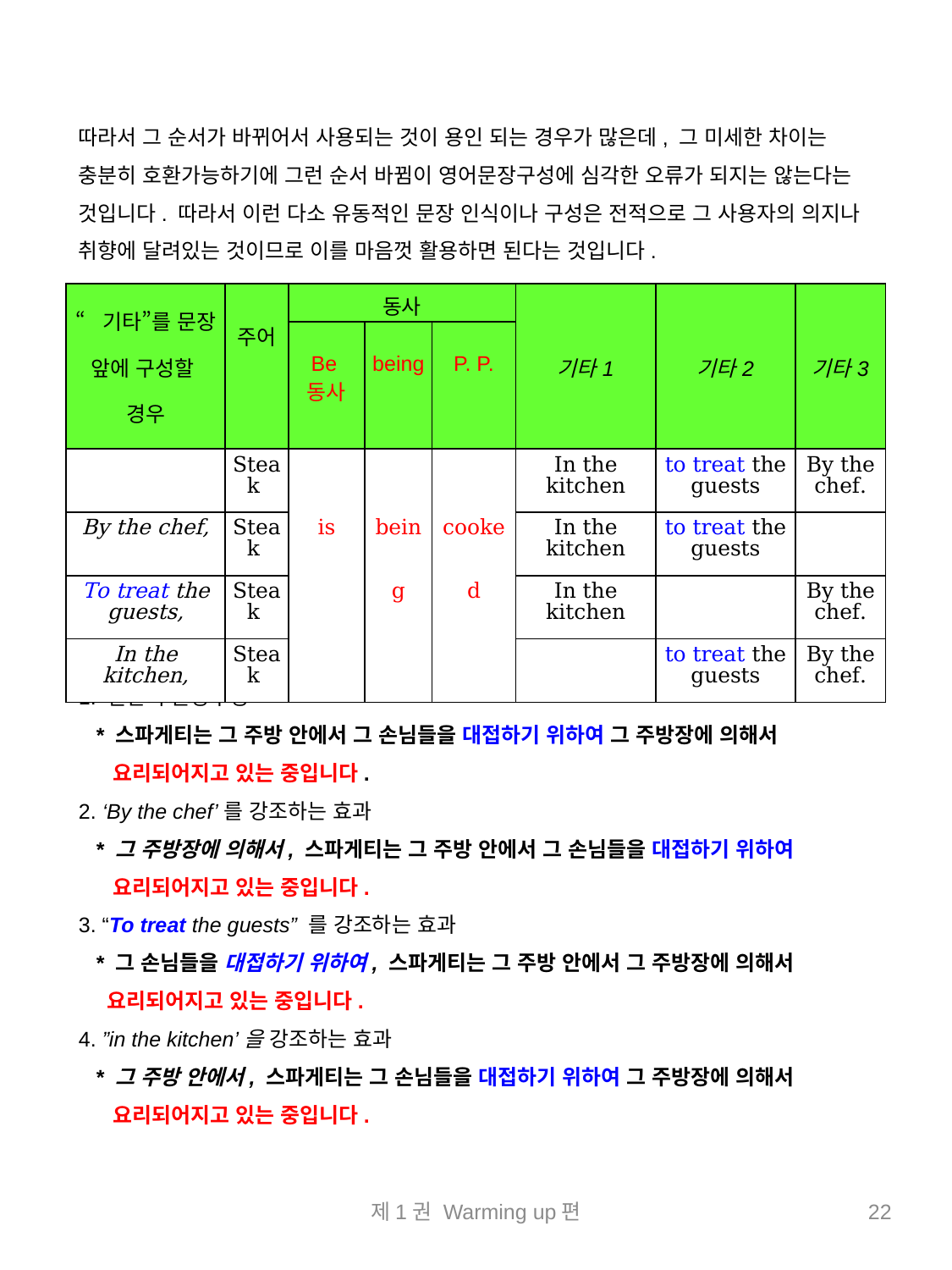

따라서 그 순서가 바뀌어서 사용되는 것이 용인 되는 경우가 많은데, 그 미세한 차이는 충분히 호환가능하기에 그런 순서 바뀜이 영어문장구성에 심각한 오류가 되지는 않는다는 것입니다. 따라서 이런 다소 유동적인 문장 인식이나 구성은 전적으로 그 사용자의 의지나 취향에 달려있는 것이므로 이를 마음껏 활용하면 된다는 것입니다.
| “기타”를 문장 앞에 구성할 경우 | 주어 | 동사 |  |  | 기타1 | 기타2 | 기타3 |
| --- | --- | --- | --- | --- | --- | --- | --- |
|  |  | Be동사 | being | P. P. |  |  |  |
|  | Steak | is | being | cooked | In the kitchen | to treat the guests | By the chef. |
| By the chef, | Steak |  |  |  | In the kitchen | to treat the guests |  |
| To treat the guests, | Steak |  |  |  | In the kitchen |  | By the chef. |
| In the kitchen, | Steak |  |  |  |  | to treat the guests | By the chef. |
1. 일반적 문장구성
   * 스파게티는 그 주방 안에서 그 손님들을 대접하기 위하여 그 주방장에 의해서
     요리되어지고 있는 중입니다.
2. ‘By the chef’를 강조하는 효과
   * 그 주방장에 의해서, 스파게티는 그 주방 안에서 그 손님들을 대접하기 위하여
     요리되어지고 있는 중입니다.
3. “To treat the guests” 를 강조하는 효과
   * 그 손님들을 대접하기 위하여, 스파게티는 그 주방 안에서 그 주방장에 의해서
    요리되어지고 있는 중입니다.
4. ”in the kitchen’을 강조하는 효과
   * 그 주방 안에서, 스파게티는 그 손님들을 대접하기 위하여 그 주방장에 의해서
     요리되어지고 있는 중입니다.
제1권 Warming up편
22